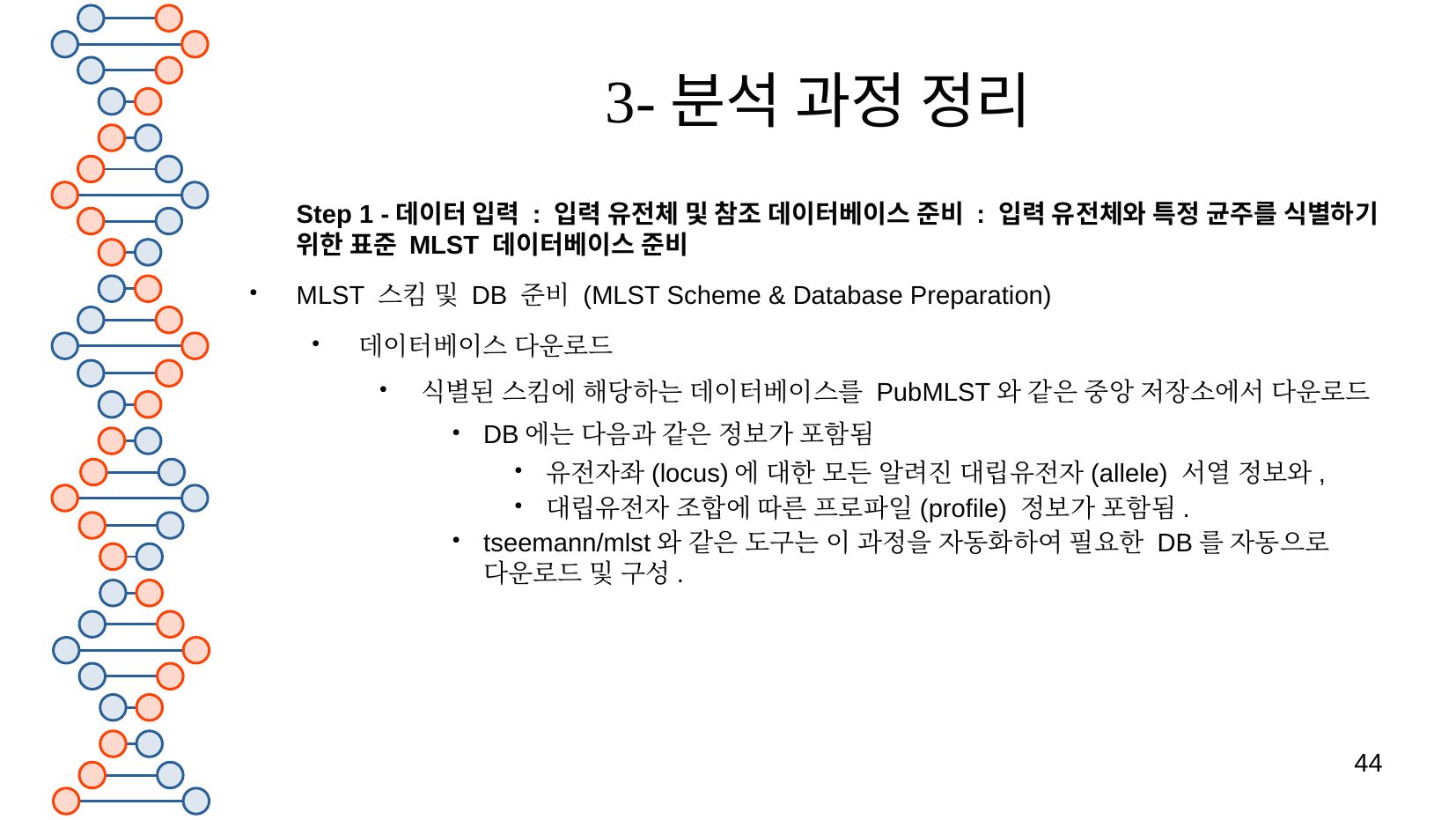

# 3-분석 과정 정리
Step 1 -데이터 입력 : 입력 유전체 및 참조 데이터베이스 준비 : 입력 유전체와 특정 균주를 식별하기 위한 표준 MLST 데이터베이스 준비
MLST 스킴 및 DB 준비 (MLST Scheme & Database Preparation)
데이터베이스 다운로드
식별된 스킴에 해당하는 데이터베이스를 PubMLST와 같은 중앙 저장소에서 다운로드
DB에는 다음과 같은 정보가 포함됨
유전자좌(locus)에 대한 모든 알려진 대립유전자(allele) 서열 정보와,
대립유전자 조합에 따른 프로파일(profile) 정보가 포함됨.
tseemann/mlst와 같은 도구는 이 과정을 자동화하여 필요한 DB를 자동으로 다운로드 및 구성.
44